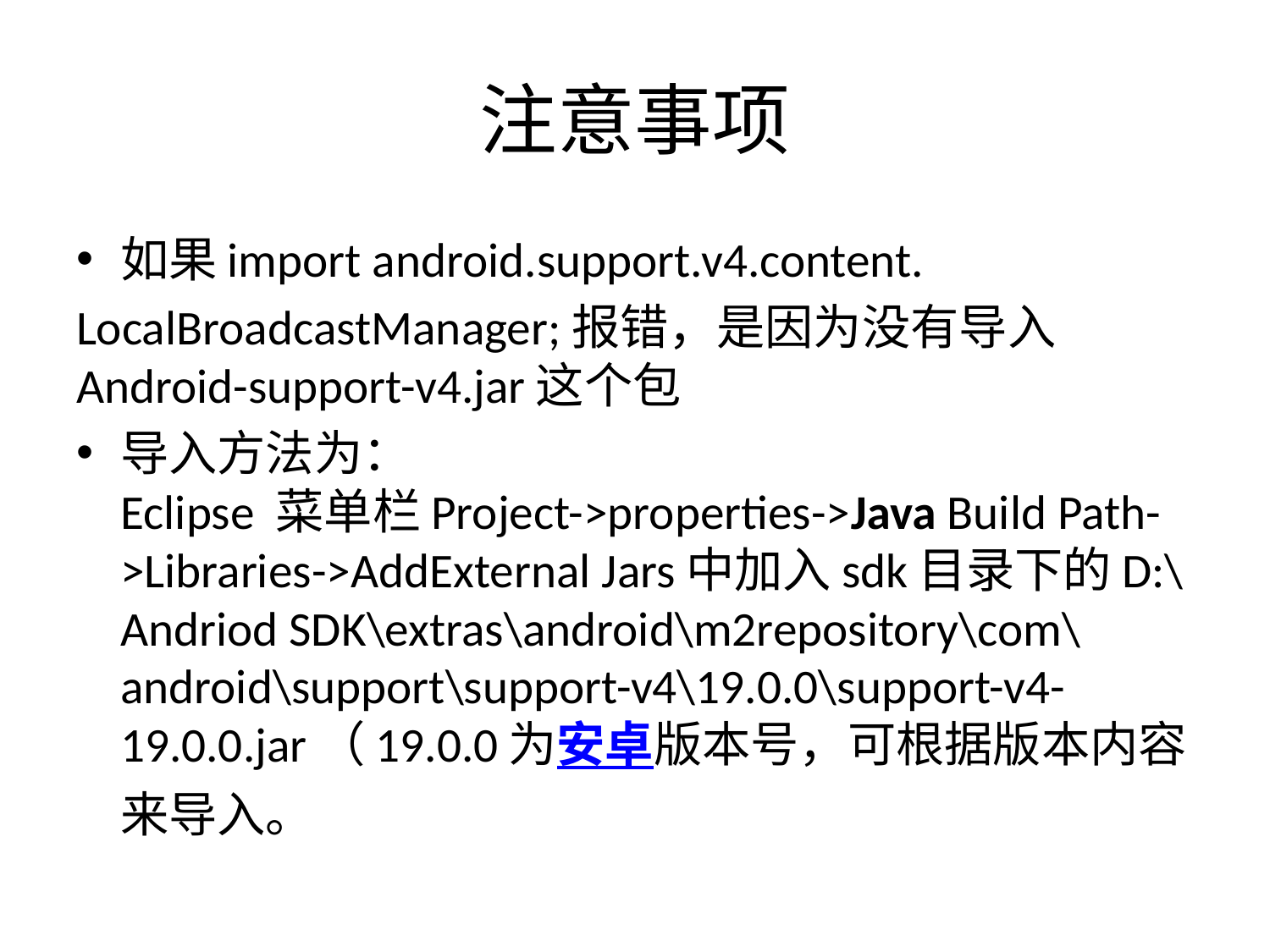

# 注意事项
如果import android.support.v4.content.
LocalBroadcastManager;报错，是因为没有导入Android-support-v4.jar这个包
导入方法为： 
Eclipse 菜单栏Project->properties->Java Build Path->Libraries->AddExternal Jars中加入sdk目录下的D:\Andriod SDK\extras\android\m2repository\com\android\support\support-v4\19.0.0\support-v4-19.0.0.jar（19.0.0为安卓版本号，可根据版本内容来导入。